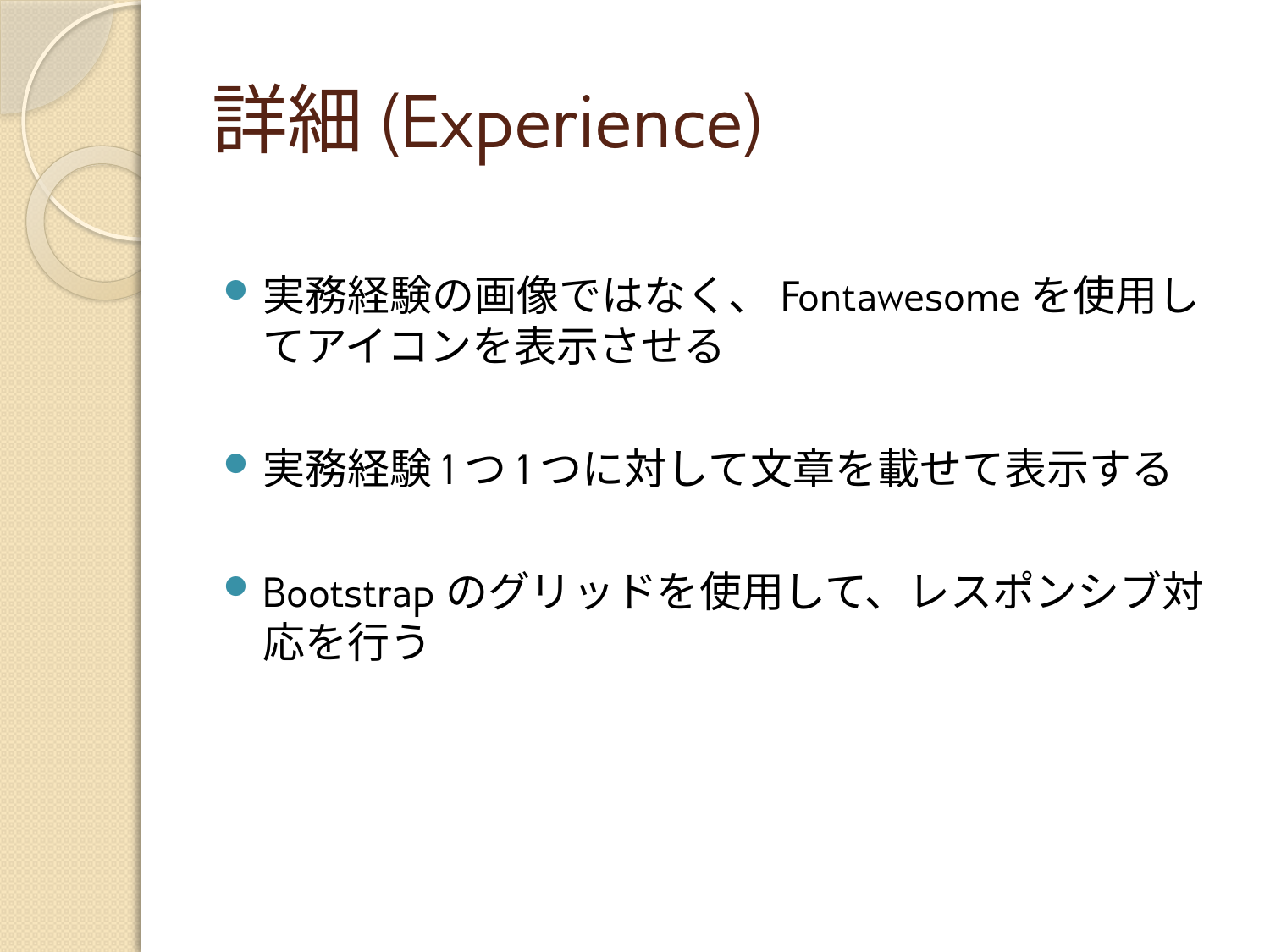

# 詳細(Experience)

実務経験の画像ではなく、Fontawesomeを使用してアイコンを表示させる

実務経験1つ1つに対して文章を載せて表示する

Bootstrapのグリッドを使用して、レスポンシブ対応を行う